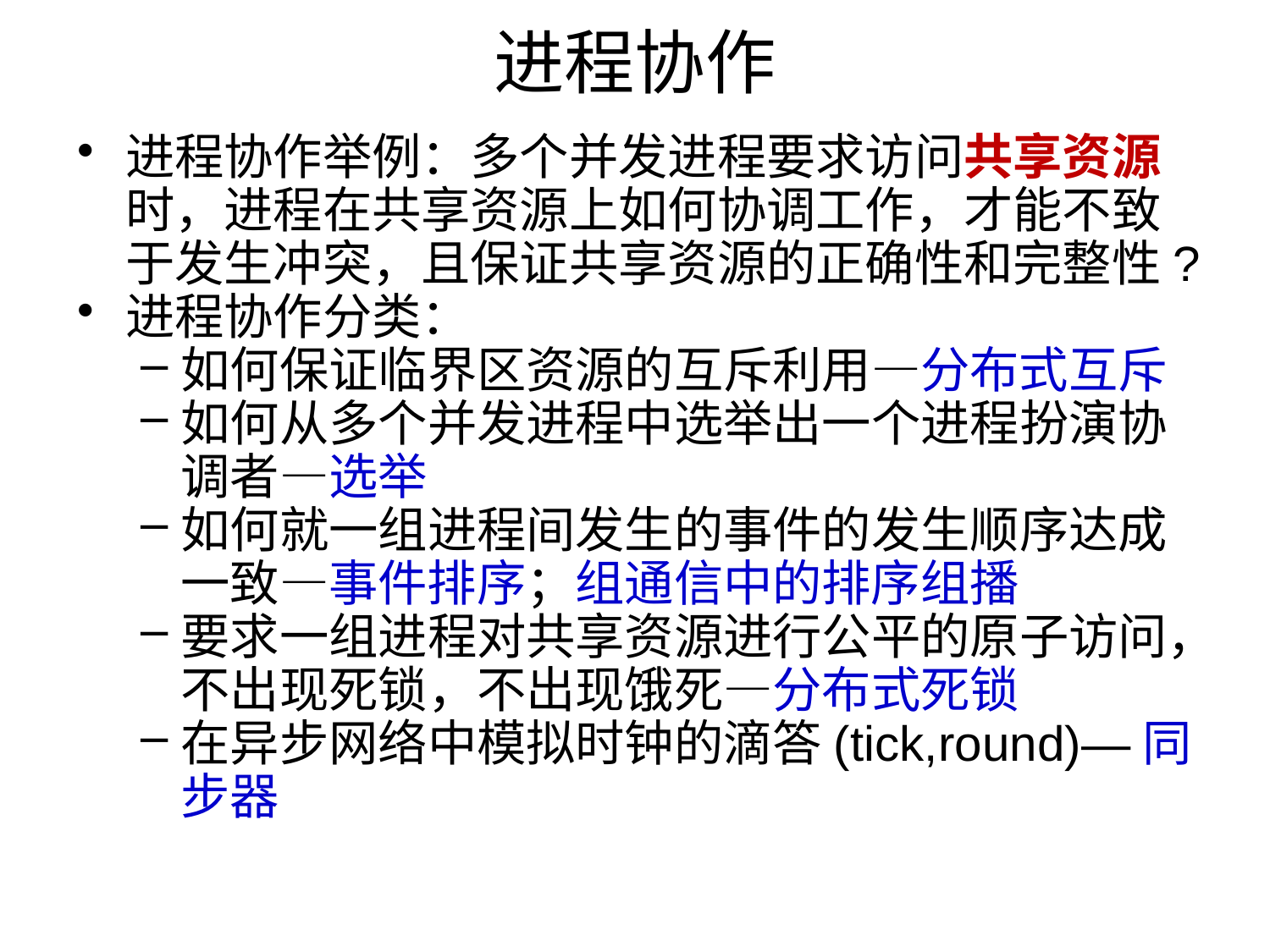

# 进程协作
进程协作举例：多个并发进程要求访问共享资源时，进程在共享资源上如何协调工作，才能不致于发生冲突，且保证共享资源的正确性和完整性?
进程协作分类：
如何保证临界区资源的互斥利用—分布式互斥
如何从多个并发进程中选举出一个进程扮演协调者—选举
如何就一组进程间发生的事件的发生顺序达成一致—事件排序；组通信中的排序组播
要求一组进程对共享资源进行公平的原子访问，不出现死锁，不出现饿死—分布式死锁
在异步网络中模拟时钟的滴答(tick,round)—同步器